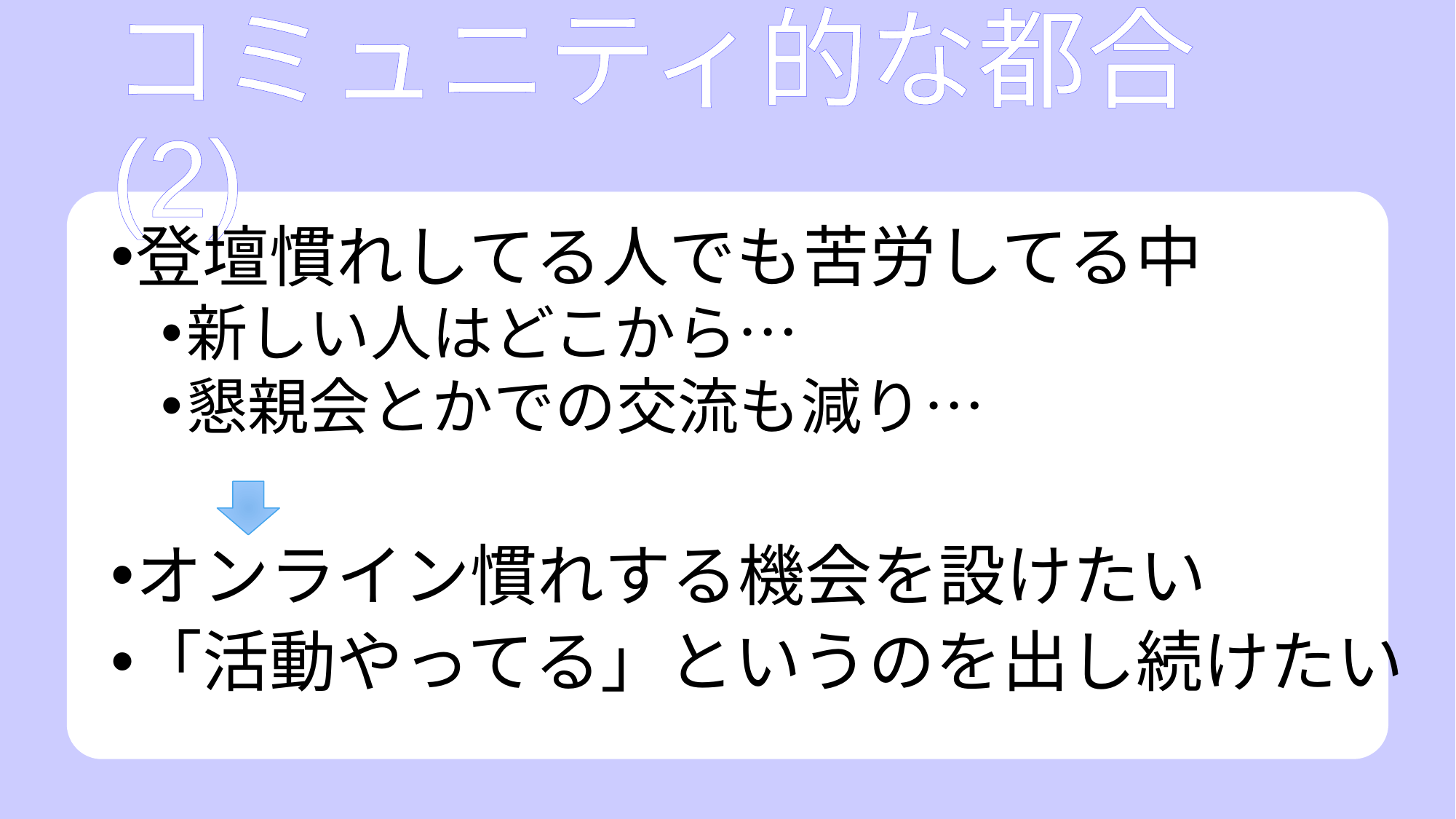

# コミュニティ的な都合(2)
登壇慣れしてる人でも苦労してる中
新しい人はどこから…
懇親会とかでの交流も減り…

オンライン慣れする機会を設けたい
「活動やってる」というのを出し続けたい